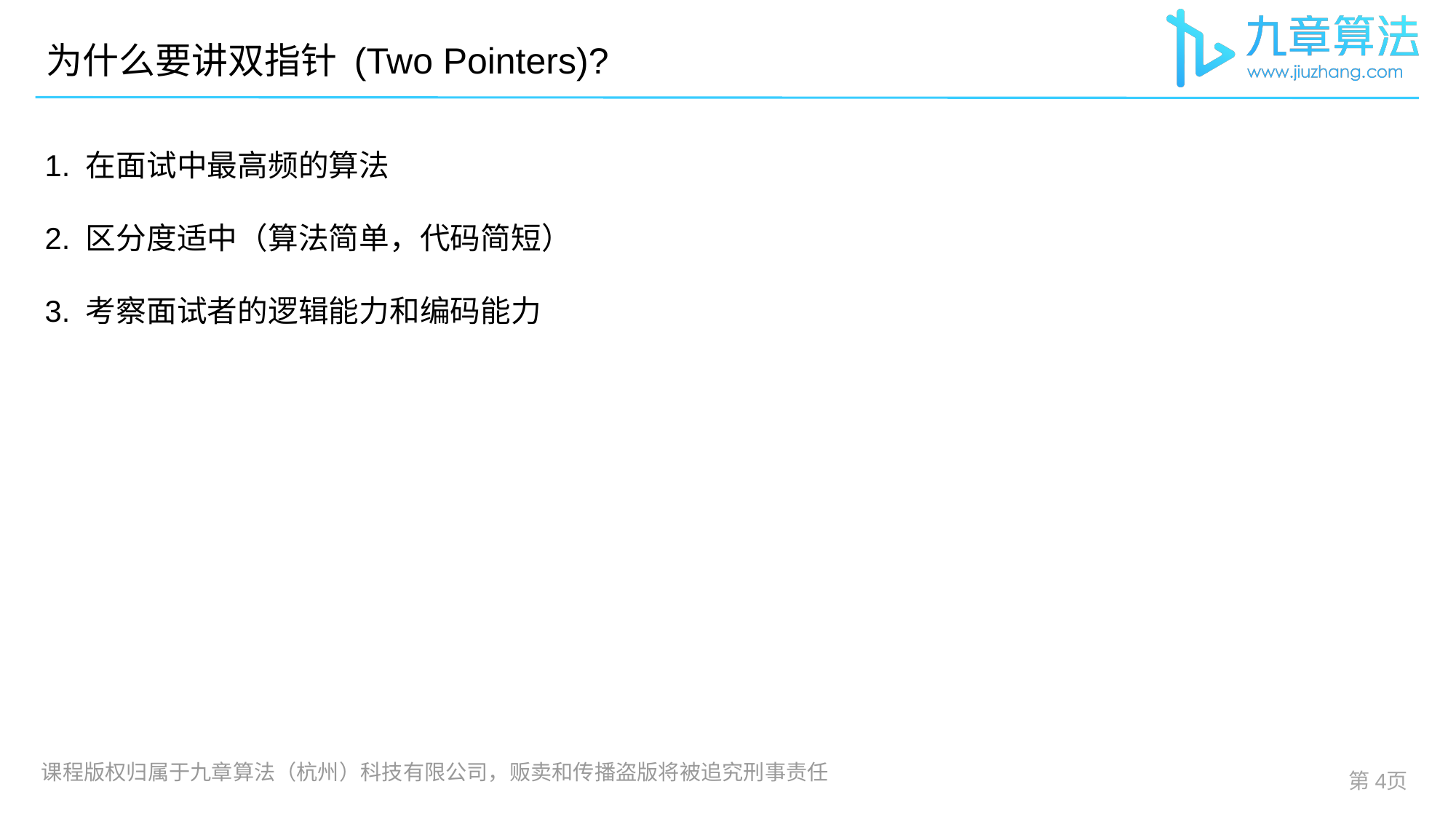

# 为什么要讲双指针 (Two Pointers)?
1. 在面试中最高频的算法
2. 区分度适中（算法简单，代码简短）
3. 考察面试者的逻辑能力和编码能力
第4页